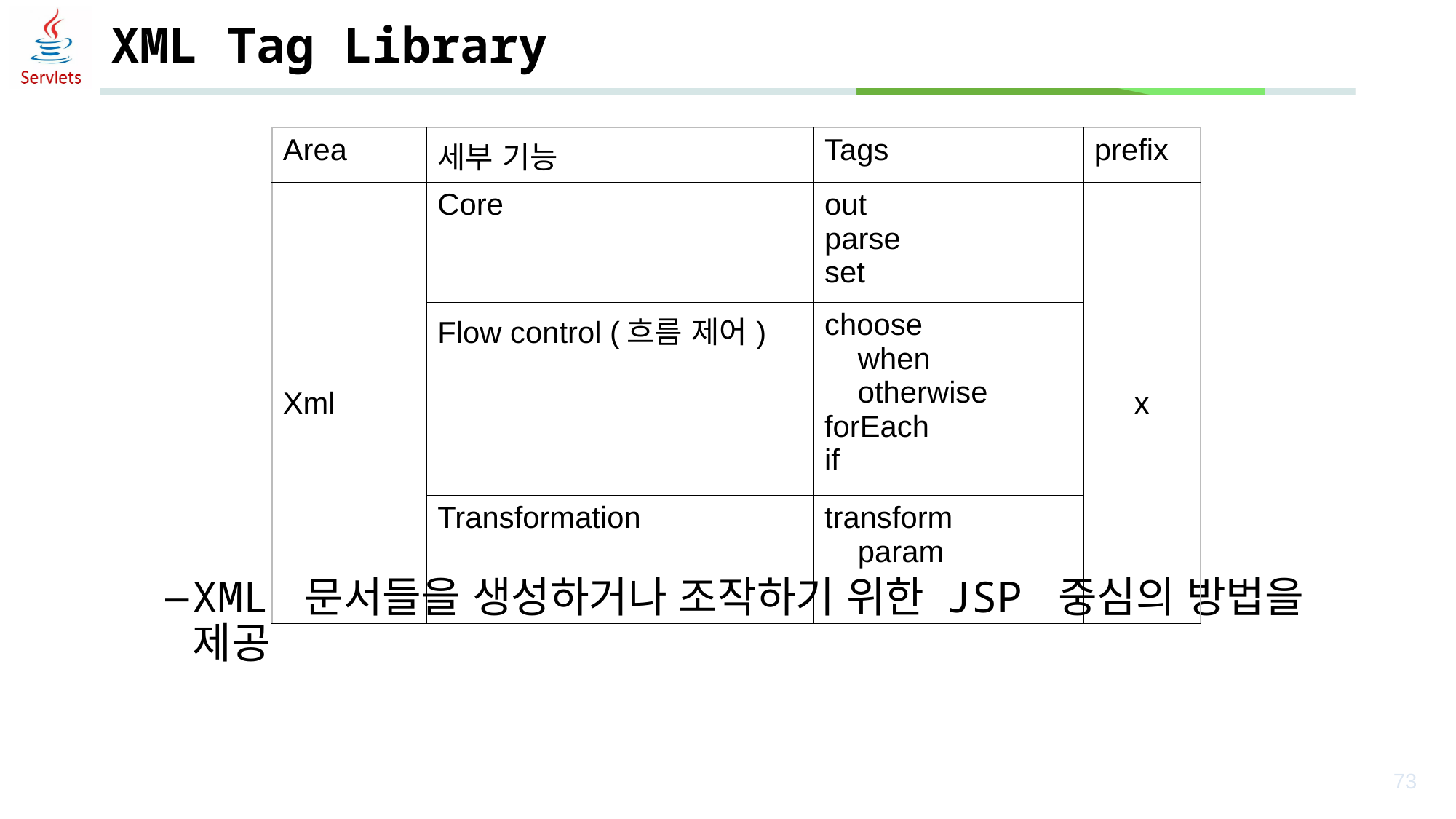

# XML Tag Library

XML 문서들을 생성하거나 조작하기 위한 JSP 중심의 방법을 제공
| Area | 세부 기능 | Tags | prefix |
| --- | --- | --- | --- |
| Xml | Core | out parse set | x |
|  | Flow control (흐름 제어) | choose when otherwise forEach if |  |
|  | Transformation | transform param |  |
73